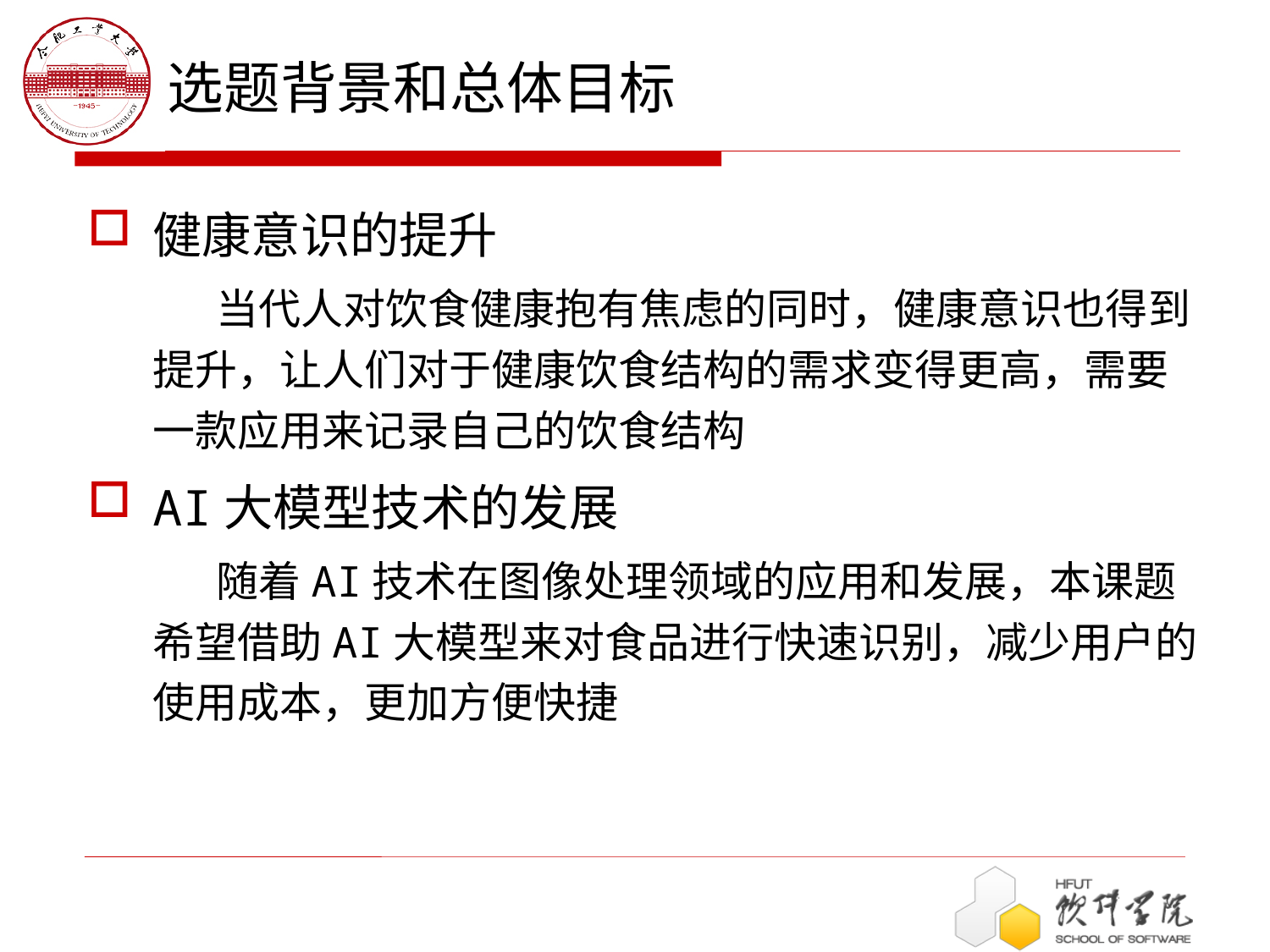

# 选题背景和总体目标
健康意识的提升
当代人对饮食健康抱有焦虑的同时，健康意识也得到提升，让人们对于健康饮食结构的需求变得更高，需要一款应用来记录自己的饮食结构
AI大模型技术的发展
随着AI技术在图像处理领域的应用和发展，本课题希望借助AI大模型来对食品进行快速识别，减少用户的使用成本，更加方便快捷